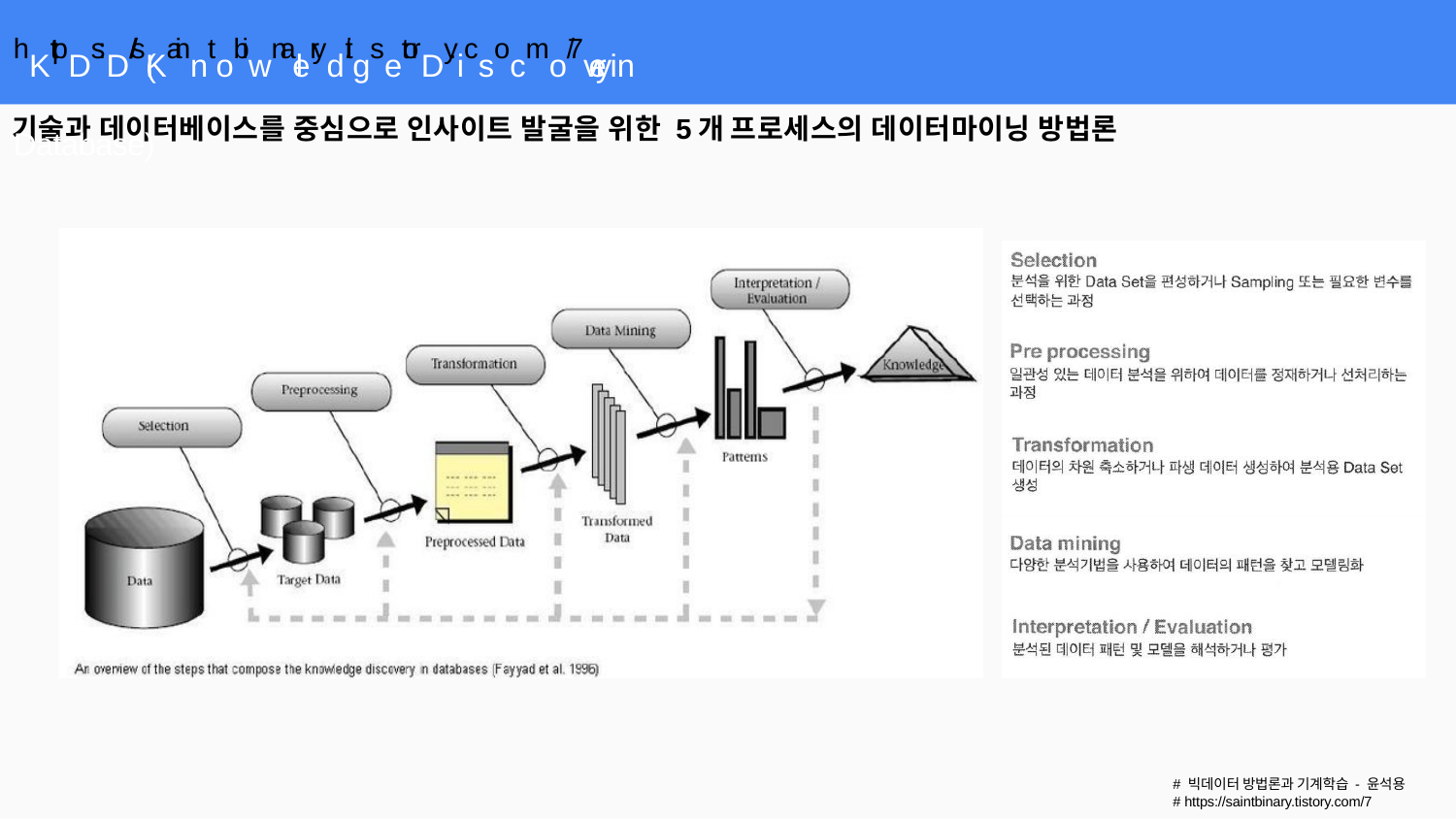

hKttpDs:D//s(Kainntobiwnaleryd.tigsetorDy.icsocmo/7very in Database)
기술과 데이터베이스를 중심으로 인사이트 발굴을 위한 5개 프로세스의 데이터마이닝 방법론

# 빅데이터 방법론과 기계학습 - 윤석용
# https://saintbinary.tistory.com/7